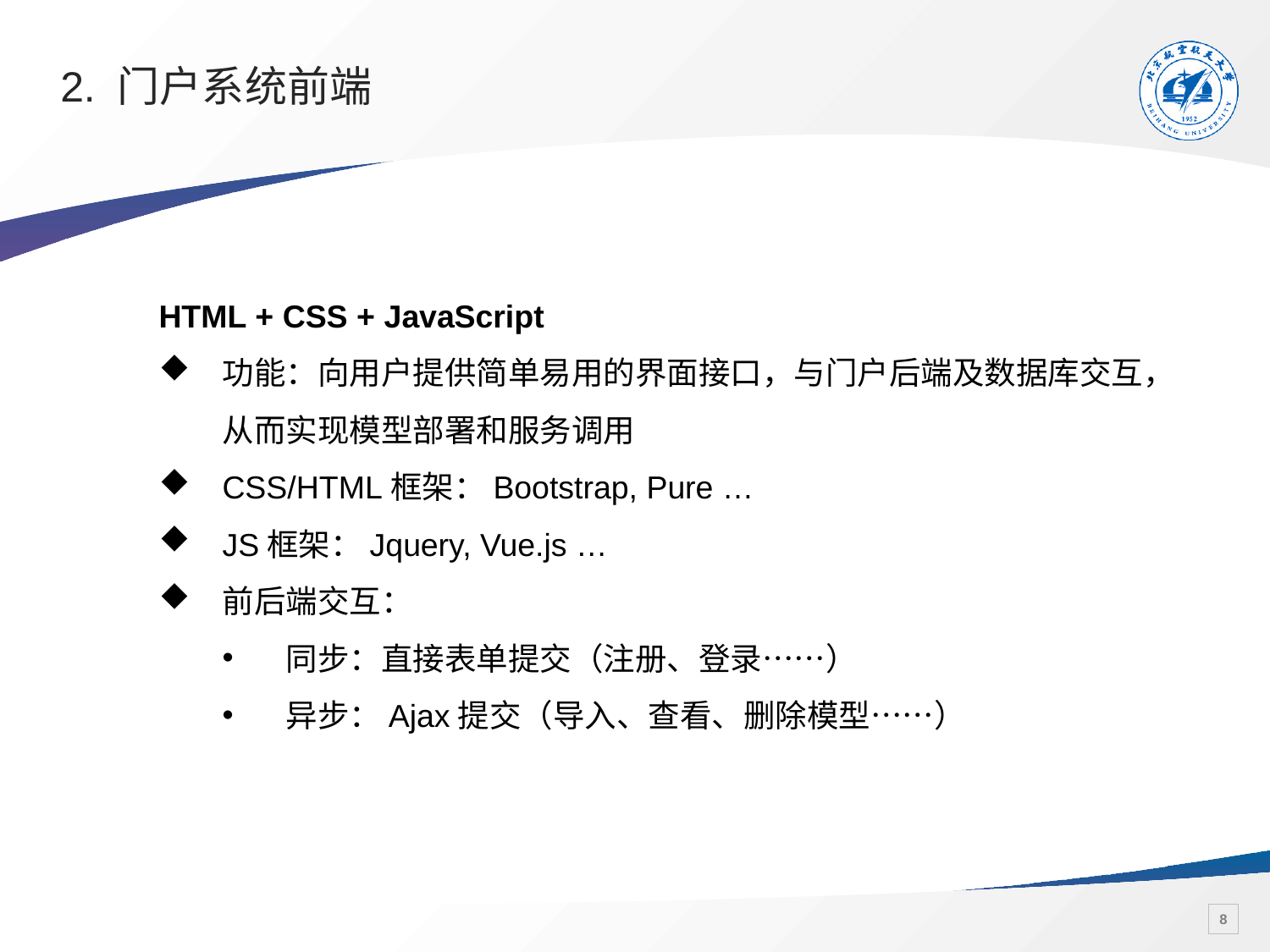

2. 门户系统前端
HTML + CSS + JavaScript
功能：向用户提供简单易用的界面接口，与门户后端及数据库交互，从而实现模型部署和服务调用
CSS/HTML框架：Bootstrap, Pure …
JS框架：Jquery, Vue.js …
前后端交互：
同步：直接表单提交（注册、登录……）
异步：Ajax提交（导入、查看、删除模型……）